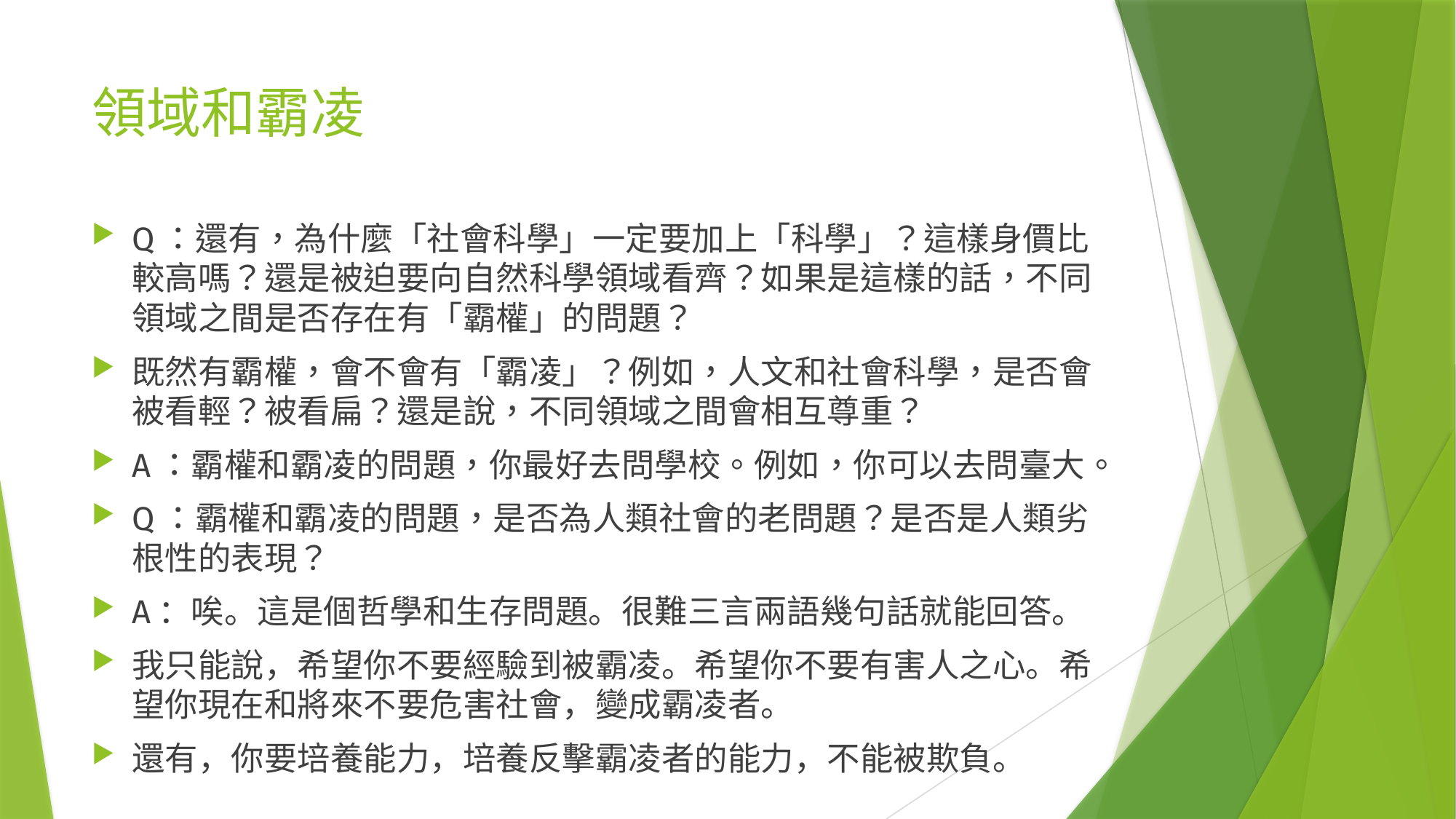

# 領域和霸凌
Q：還有，為什麼「社會科學」一定要加上「科學」？這樣身價比較高嗎？還是被迫要向自然科學領域看齊？如果是這樣的話，不同領域之間是否存在有「霸權」的問題？
既然有霸權，會不會有「霸凌」？例如，人文和社會科學，是否會被看輕？被看扁？還是說，不同領域之間會相互尊重？
A：霸權和霸凌的問題，你最好去問學校。例如，你可以去問臺大。
Q：霸權和霸凌的問題，是否為人類社會的老問題？是否是人類劣根性的表現？
A：唉。這是個哲學和生存問題。很難三言兩語幾句話就能回答。
我只能說，希望你不要經驗到被霸凌。希望你不要有害人之心。希望你現在和將來不要危害社會，變成霸凌者。
還有，你要培養能力，培養反擊霸凌者的能力，不能被欺負。